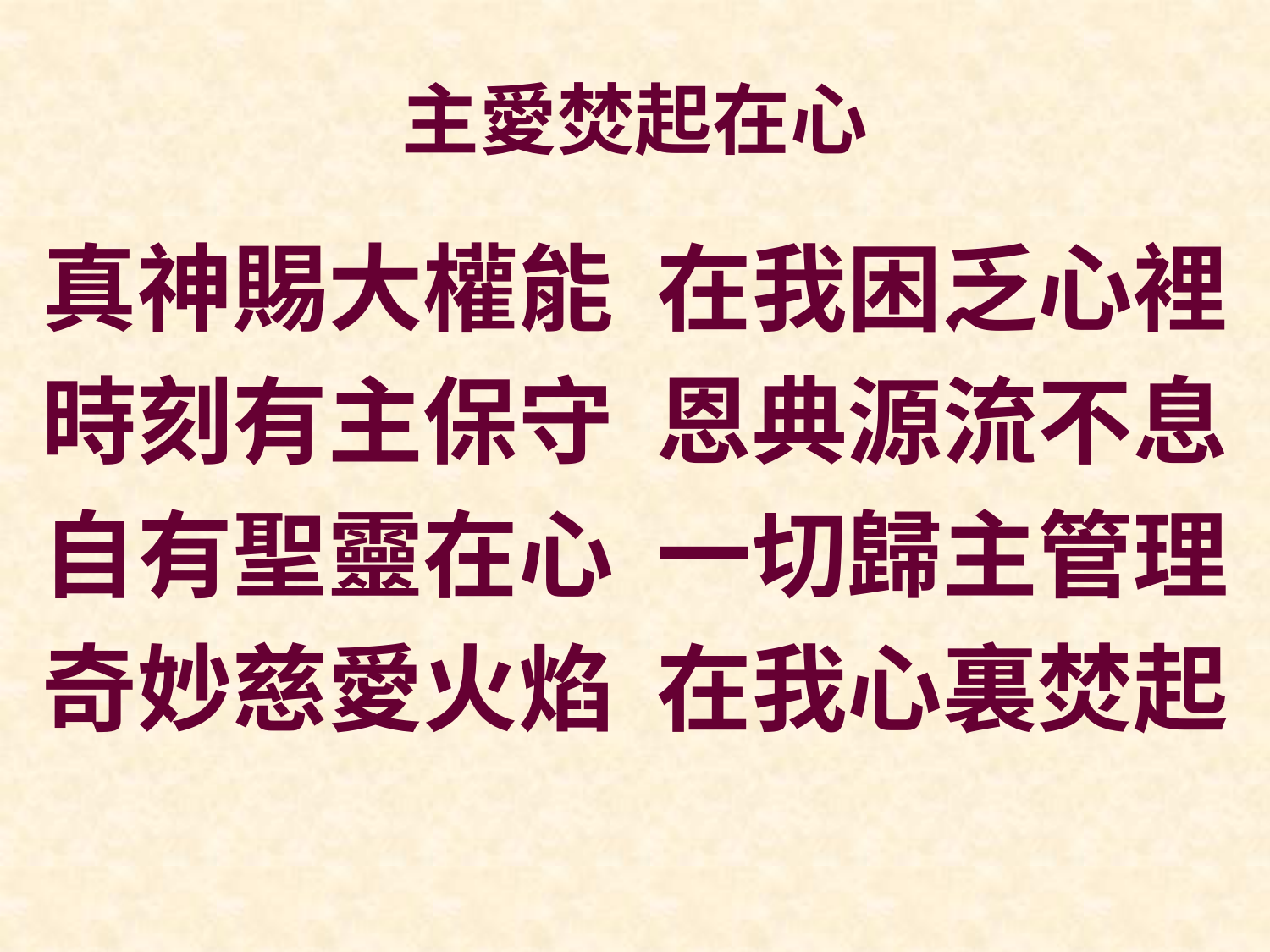

# 主愛焚起在心
真神賜大權能  在我困乏心裡
時刻有主保守  恩典源流不息
自有聖靈在心  一切歸主管理
奇妙慈愛火焰  在我心裏焚起